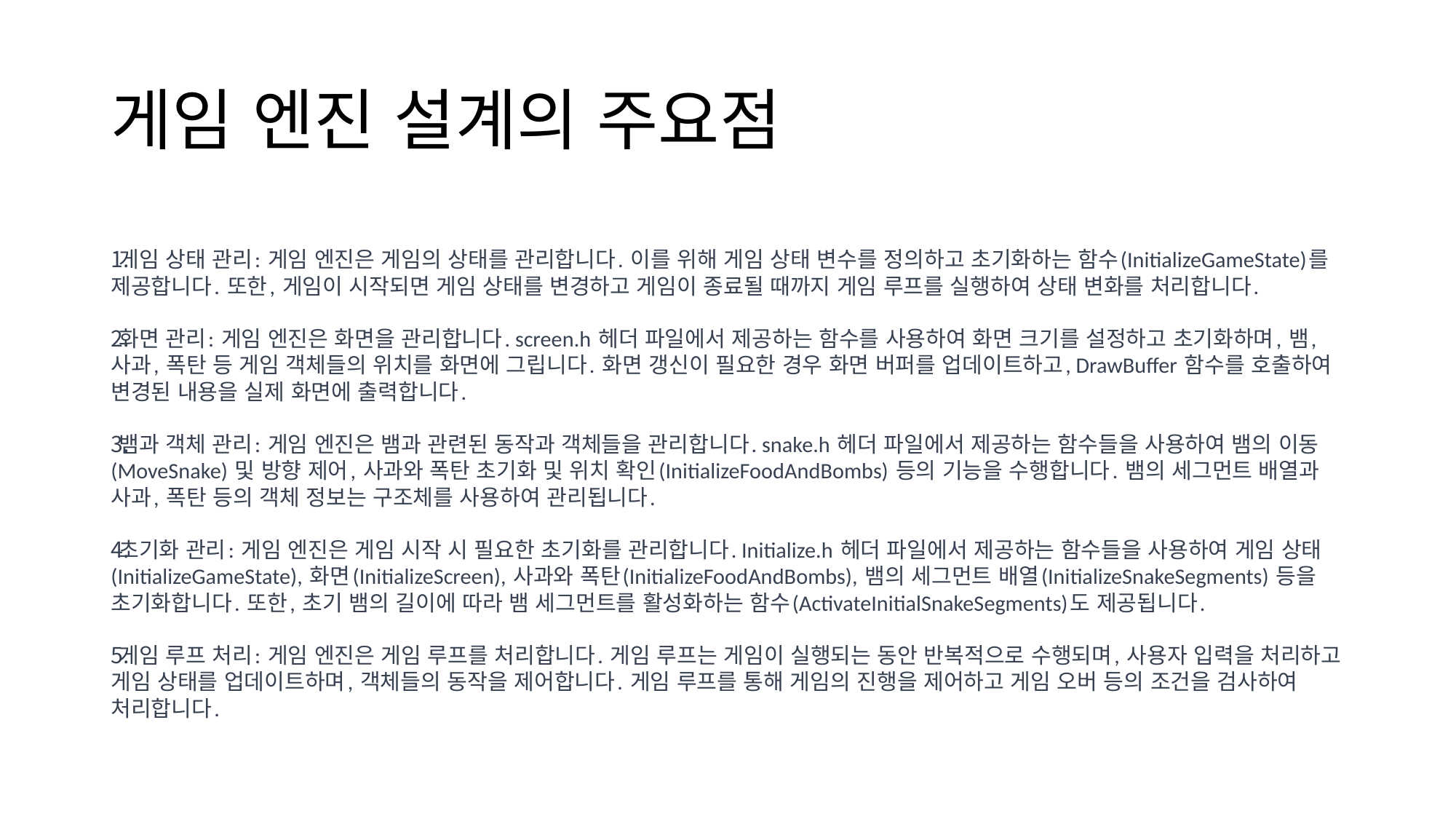

# 게임 엔진 설계의 주요점

게임 상태 관리: 게임 엔진은 게임의 상태를 관리합니다. 이를 위해 게임 상태 변수를 정의하고 초기화하는 함수(InitializeGameState)를 제공합니다. 또한, 게임이 시작되면 게임 상태를 변경하고 게임이 종료될 때까지 게임 루프를 실행하여 상태 변화를 처리합니다.

화면 관리: 게임 엔진은 화면을 관리합니다. screen.h 헤더 파일에서 제공하는 함수를 사용하여 화면 크기를 설정하고 초기화하며, 뱀, 사과, 폭탄 등 게임 객체들의 위치를 화면에 그립니다. 화면 갱신이 필요한 경우 화면 버퍼를 업데이트하고, DrawBuffer 함수를 호출하여 변경된 내용을 실제 화면에 출력합니다.

뱀과 객체 관리: 게임 엔진은 뱀과 관련된 동작과 객체들을 관리합니다. snake.h 헤더 파일에서 제공하는 함수들을 사용하여 뱀의 이동(MoveSnake) 및 방향 제어, 사과와 폭탄 초기화 및 위치 확인(InitializeFoodAndBombs) 등의 기능을 수행합니다. 뱀의 세그먼트 배열과 사과, 폭탄 등의 객체 정보는 구조체를 사용하여 관리됩니다.

초기화 관리: 게임 엔진은 게임 시작 시 필요한 초기화를 관리합니다. Initialize.h 헤더 파일에서 제공하는 함수들을 사용하여 게임 상태(InitializeGameState), 화면(InitializeScreen), 사과와 폭탄(InitializeFoodAndBombs), 뱀의 세그먼트 배열(InitializeSnakeSegments) 등을 초기화합니다. 또한, 초기 뱀의 길이에 따라 뱀 세그먼트를 활성화하는 함수(ActivateInitialSnakeSegments)도 제공됩니다.

게임 루프 처리: 게임 엔진은 게임 루프를 처리합니다. 게임 루프는 게임이 실행되는 동안 반복적으로 수행되며, 사용자 입력을 처리하고 게임 상태를 업데이트하며, 객체들의 동작을 제어합니다. 게임 루프를 통해 게임의 진행을 제어하고 게임 오버 등의 조건을 검사하여 처리합니다.